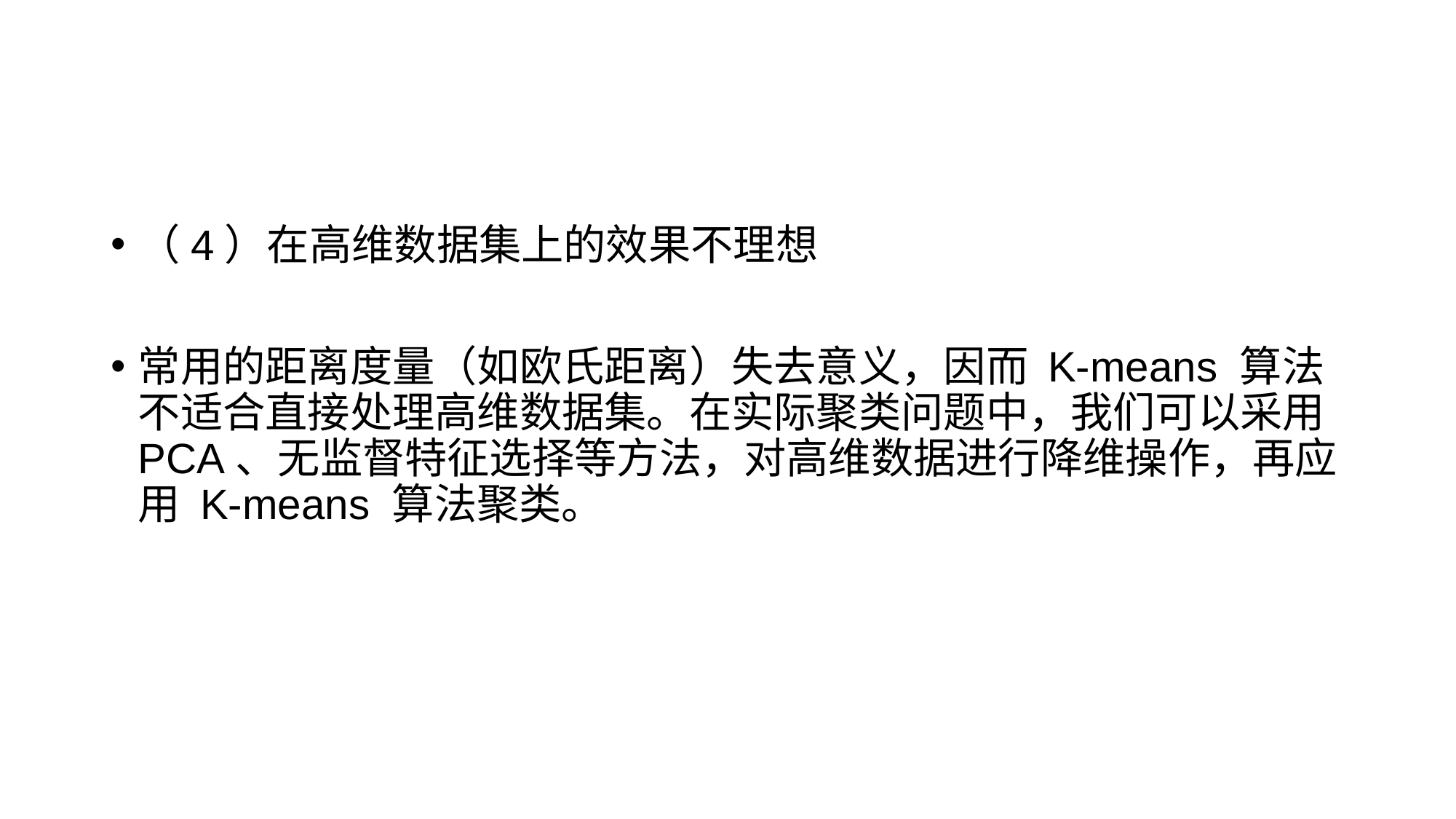

#
（4）在高维数据集上的效果不理想

常用的距离度量（如欧氏距离）失去意义，因而 K-means 算法不适合直接处理高维数据集。在实际聚类问题中，我们可以采用 PCA、无监督特征选择等方法，对高维数据进行降维操作，再应用 K-means 算法聚类。